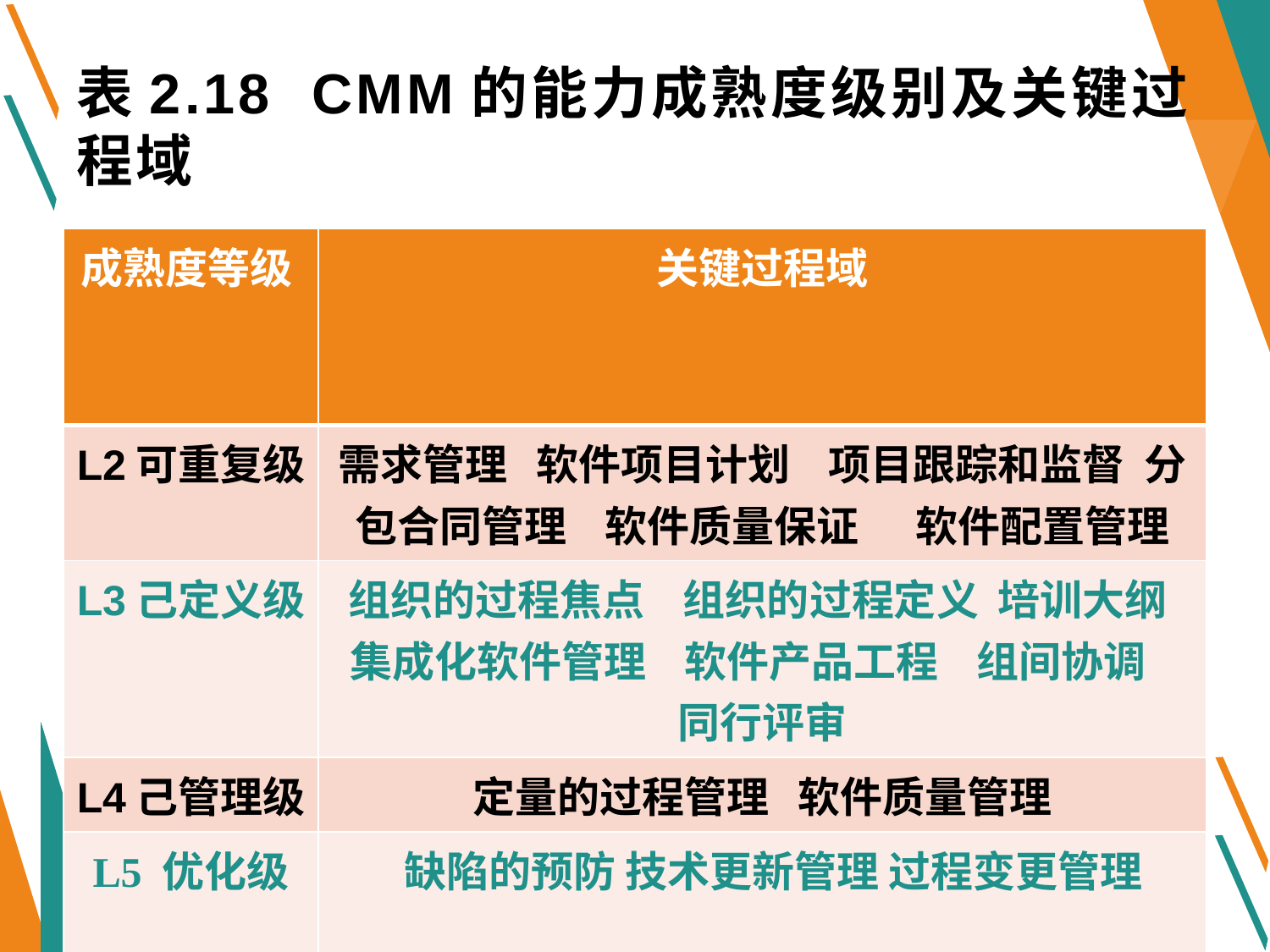

# 表2.18  CMM的能力成熟度级别及关键过程域
| 成熟度等级 | 关键过程域 |
| --- | --- |
| L2可重复级 | 需求管理 软件项目计划 项目跟踪和监督 分包合同管理 软件质量保证 软件配置管理 |
| L3己定义级 | 组织的过程焦点 组织的过程定义 培训大纲 集成化软件管理 软件产品工程 组间协调 同行评审 |
| L4己管理级 | 定量的过程管理 软件质量管理 |
| L5 优化级 | 缺陷的预防 技术更新管理 过程变更管理 |